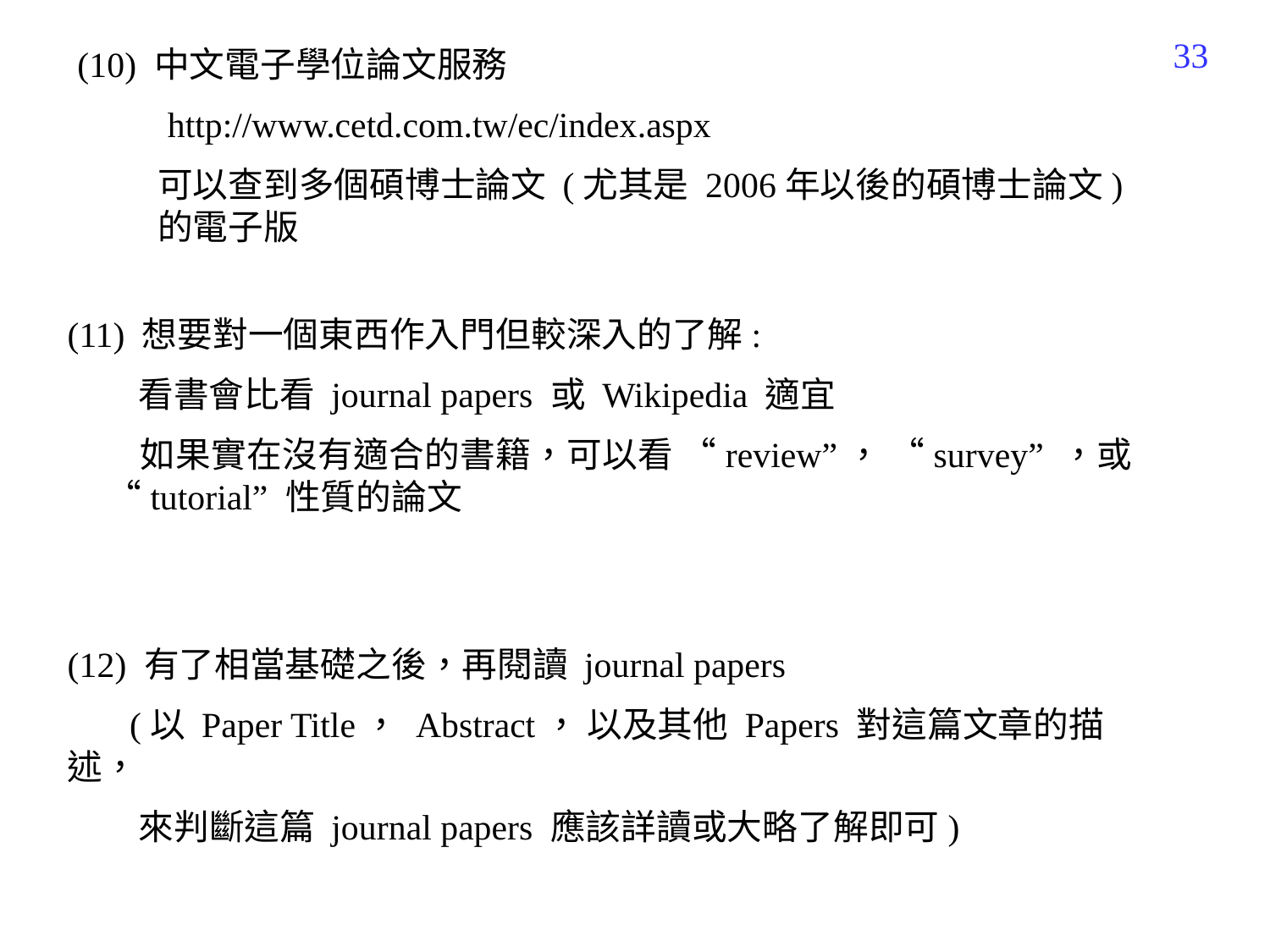

33
(10) 中文電子學位論文服務
http://www.cetd.com.tw/ec/index.aspx
可以查到多個碩博士論文 (尤其是 2006年以後的碩博士論文) 的電子版
(11) 想要對一個東西作入門但較深入的了解:
        看書會比看 journal papers 或 Wikipedia 適宜
        如果實在沒有適合的書籍，可以看 “review”， “survey” ，或
     “tutorial” 性質的論文
(12) 有了相當基礎之後，再閱讀 journal papers
       (以 Paper Title， Abstract， 以及其他 Papers 對這篇文章的描述，
        來判斷這篇 journal papers 應該詳讀或大略了解即可)